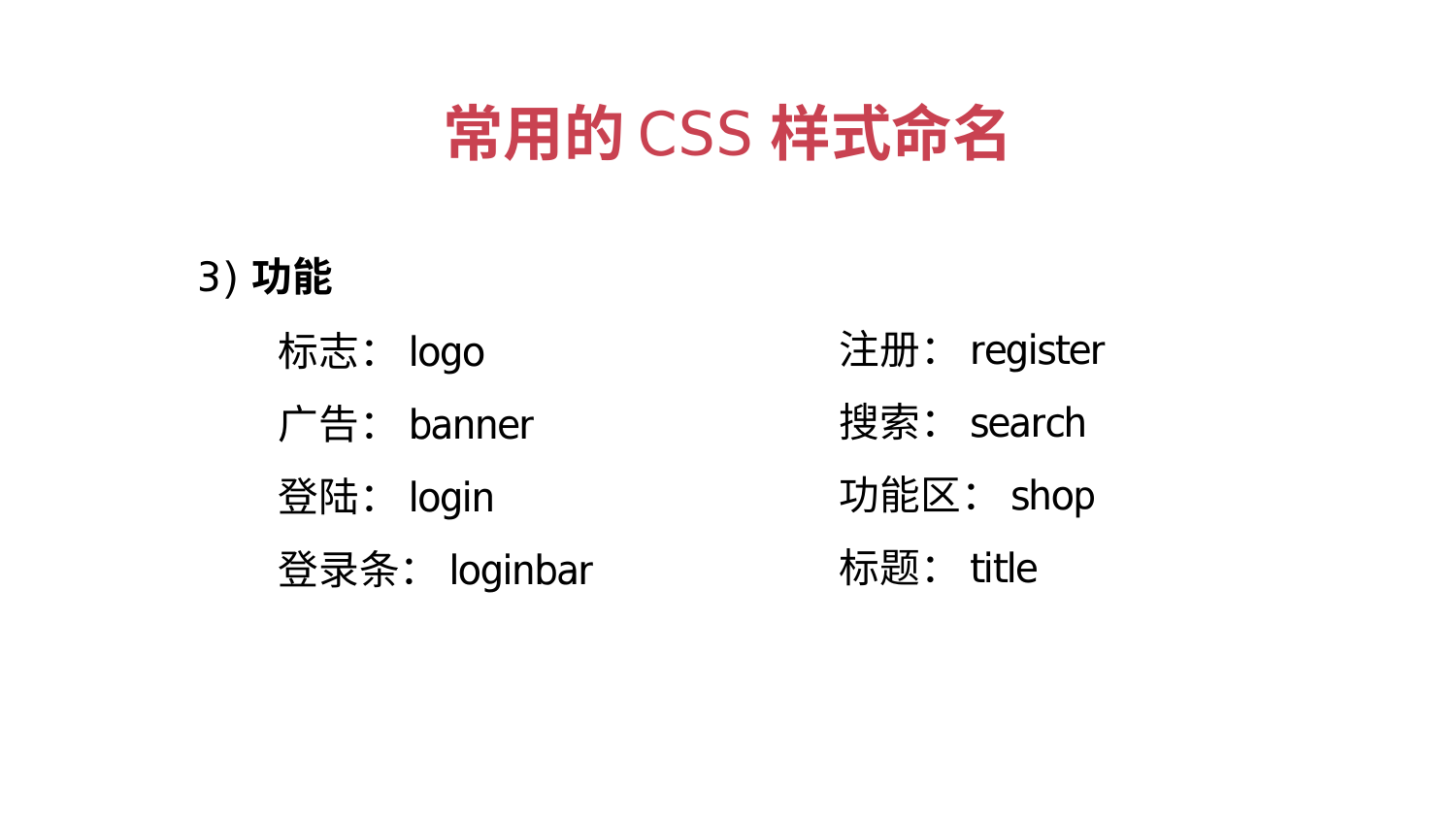

常用的CSS样式命名

3)功能
注册：register
搜索：search
功能区：shop
标题：title
标志：logo
广告：banner
登陆：login
登录条：loginbar